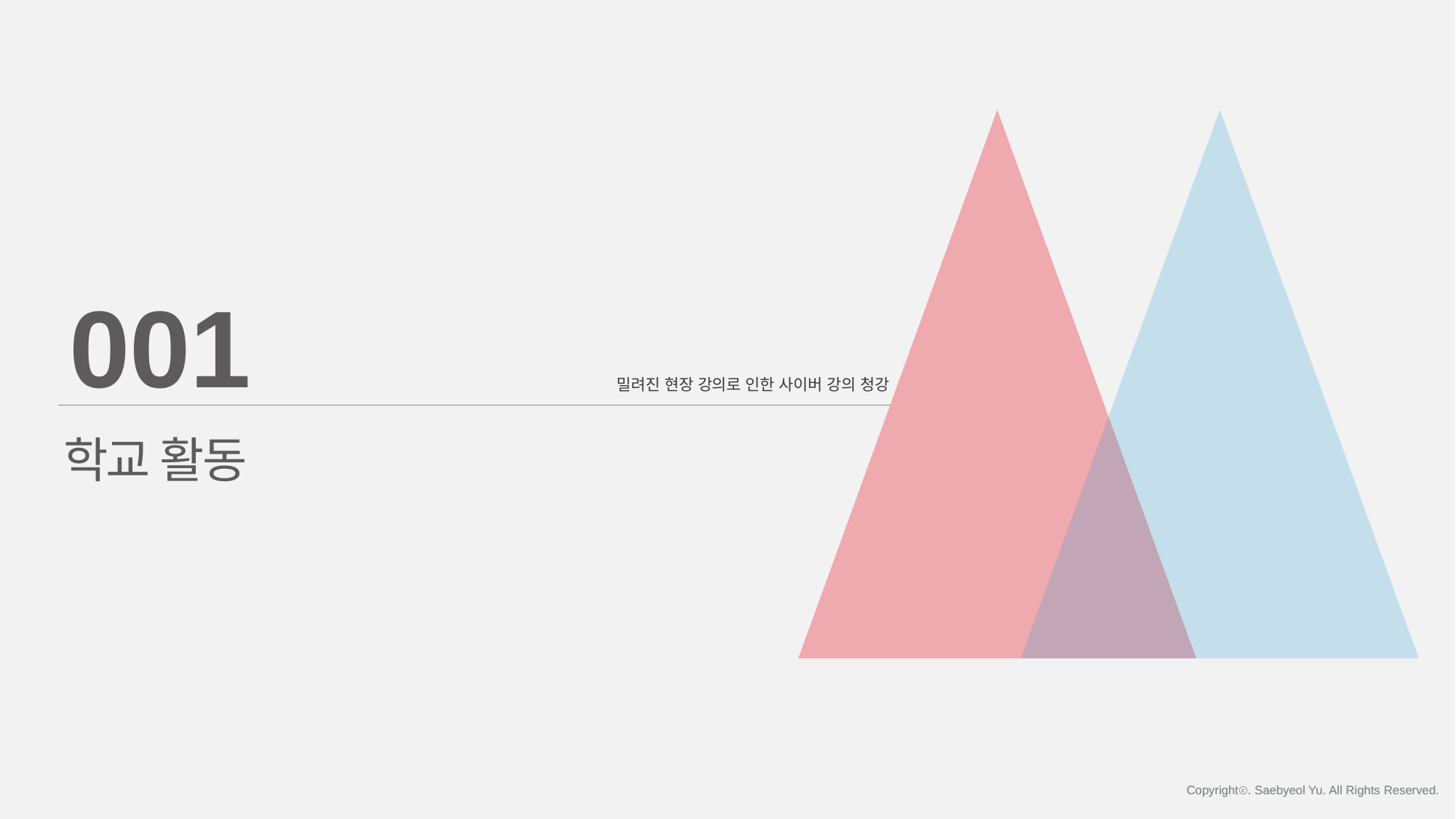

001
밀려진 현장 강의로 인한 사이버 강의 청강
학교 활동
Copyrightⓒ. Saebyeol Yu. All Rights Reserved.